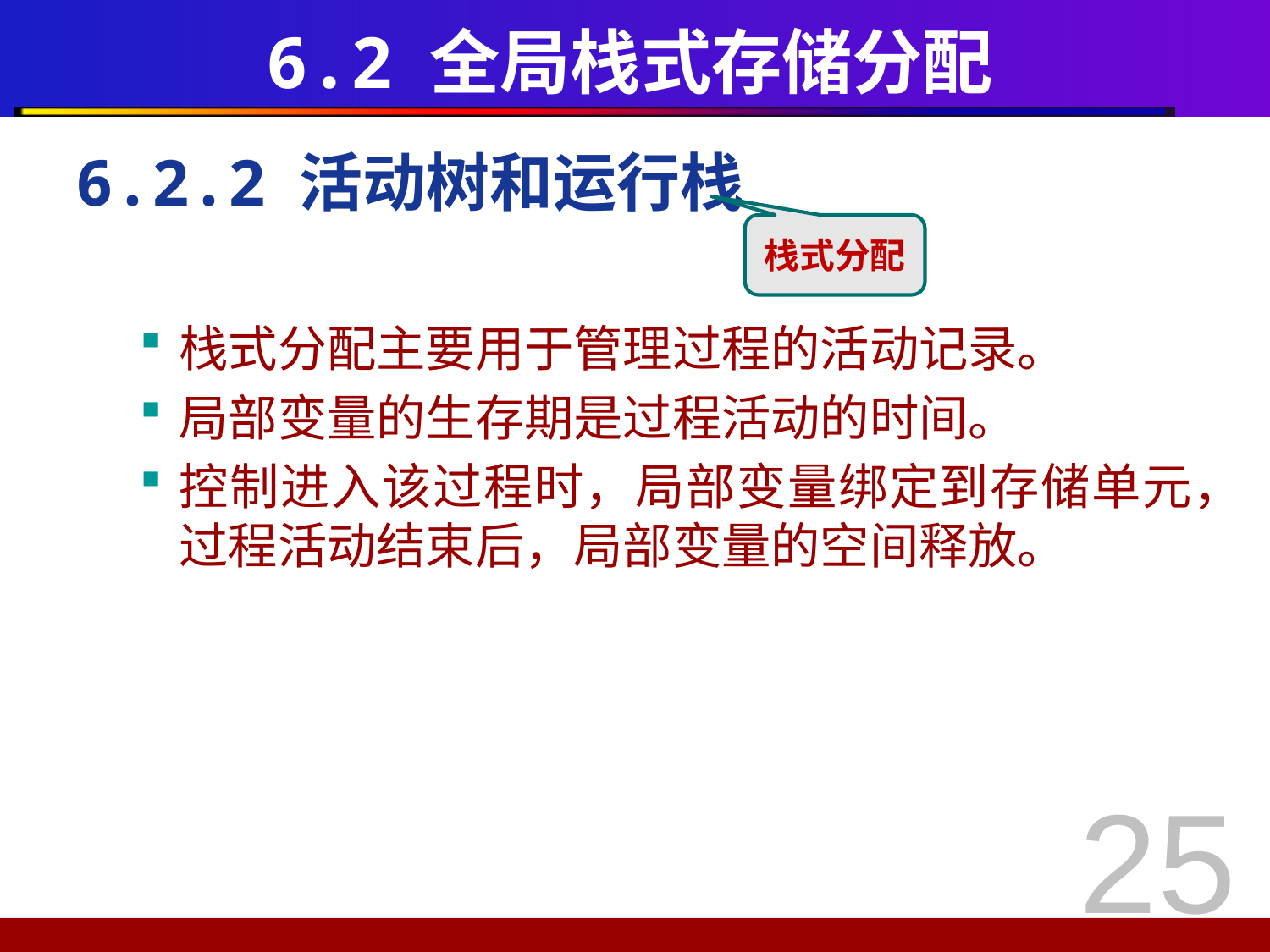

# 6.2 全局栈式存储分配
6.2.2 活动树和运行栈

栈式分配主要用于管理过程的活动记录。
局部变量的生存期是过程活动的时间。
控制进入该过程时，局部变量绑定到存储单元，过程活动结束后，局部变量的空间释放。
栈式分配
25